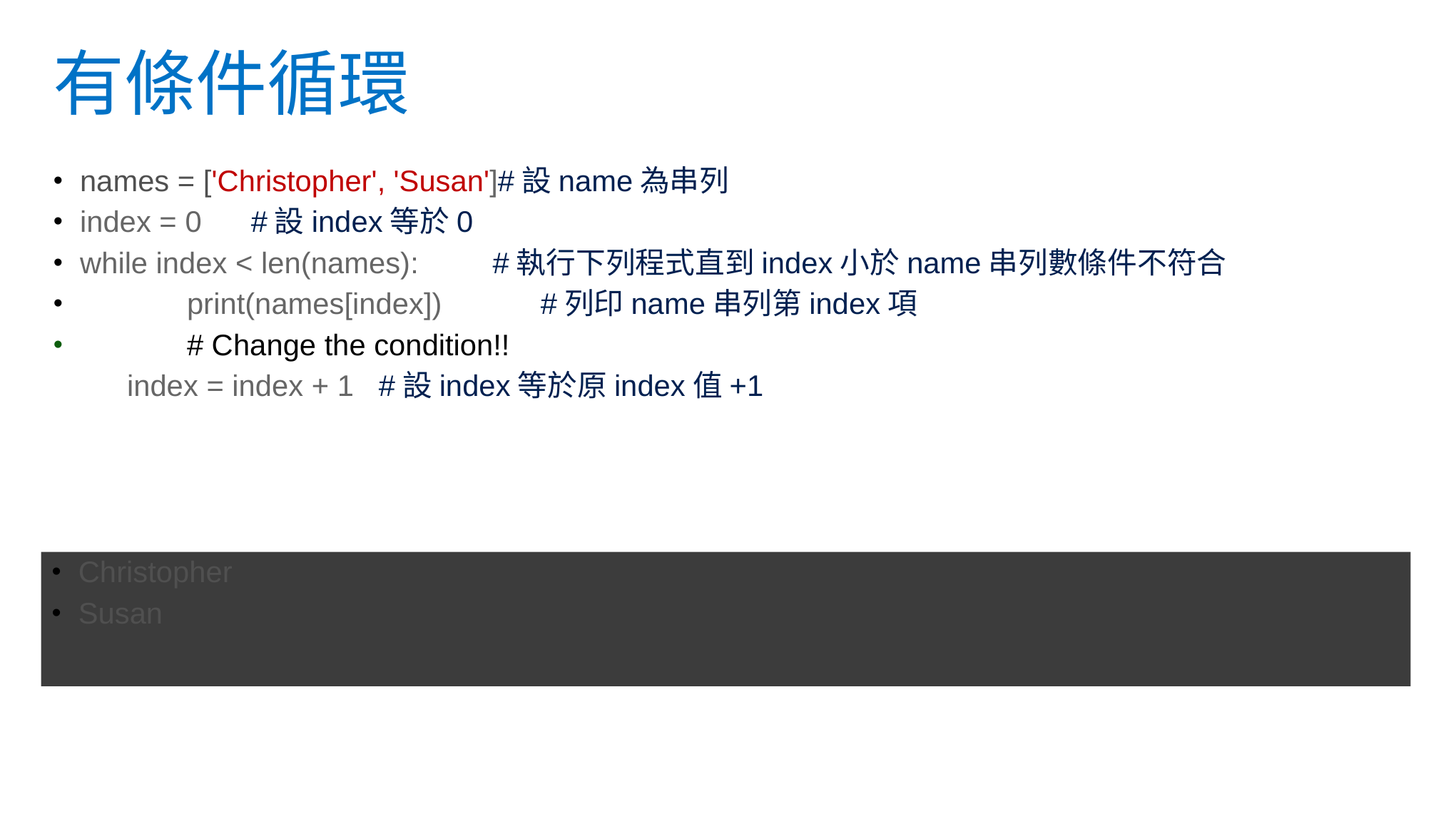

有條件循環
names = ['Christopher', 'Susan']#設name為串列
index = 0      #設index等於0
while index < len(names):         #執行下列程式直到index小於name串列數條件不符合
	print(names[index])            #列印name串列第index項
	# Change the condition!!
         index = index + 1   #設index等於原index值+1
Christopher
Susan